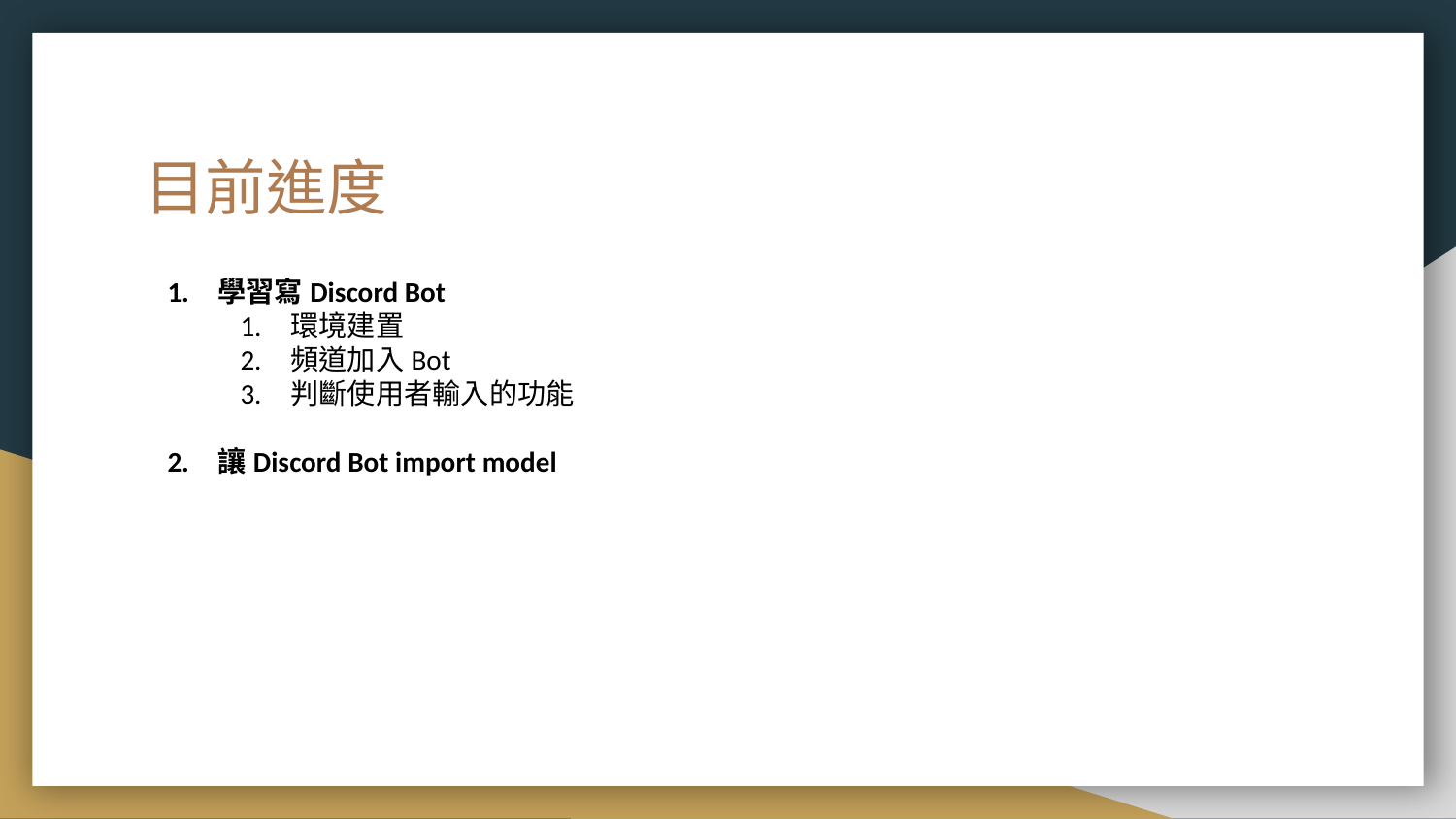

# 目前進度
學習寫Discord Bot
環境建置
頻道加入Bot
判斷使用者輸入的功能

讓Discord Bot import model